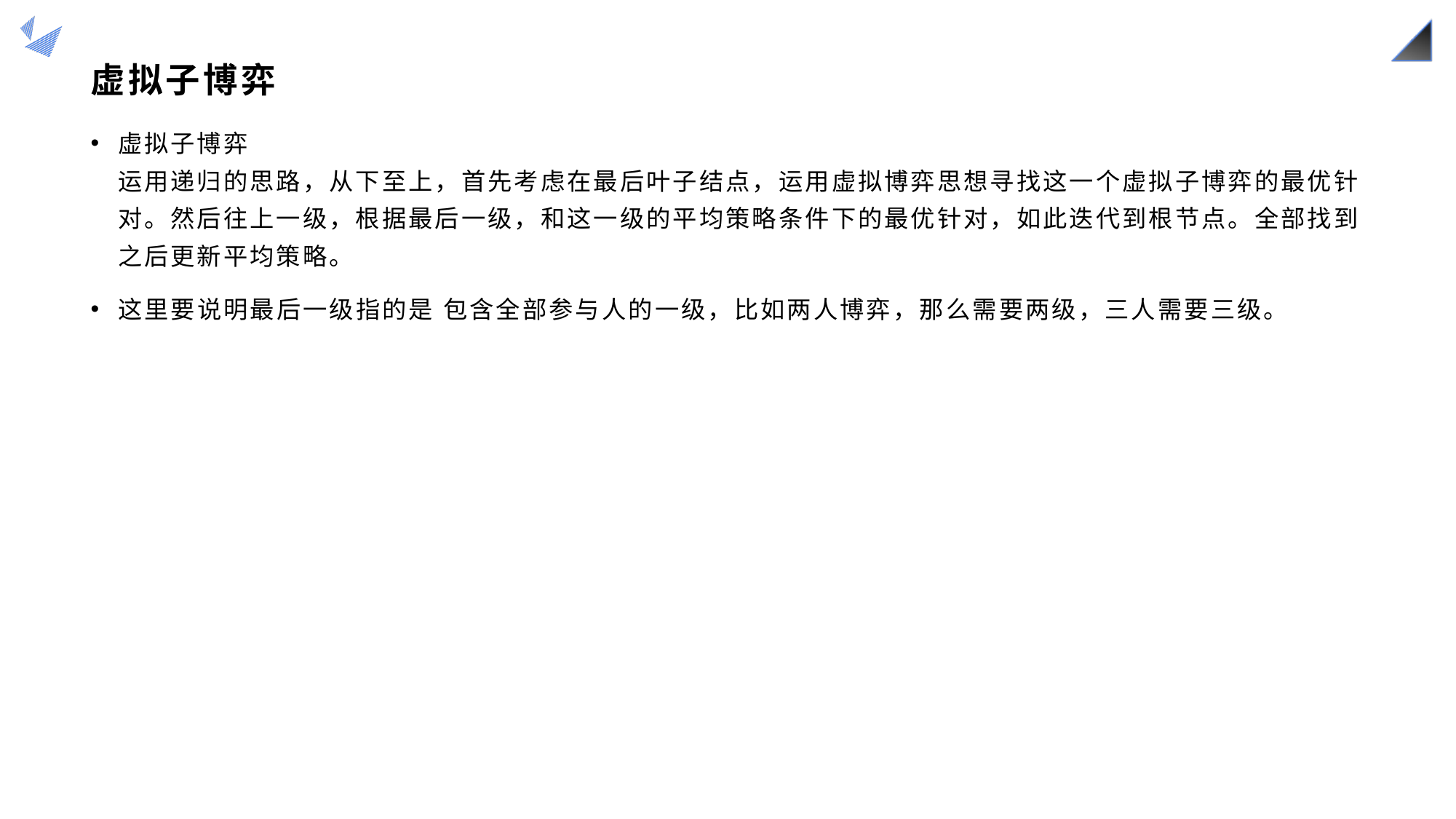

# 虚拟子博弈
虚拟子博弈
运用递归的思路，从下至上，首先考虑在最后叶子结点，运用虚拟博弈思想寻找这一个虚拟子博弈的最优针对。然后往上一级，根据最后一级，和这一级的平均策略条件下的最优针对，如此迭代到根节点。全部找到之后更新平均策略。
这里要说明最后一级指的是 包含全部参与人的一级，比如两人博弈，那么需要两级，三人需要三级。